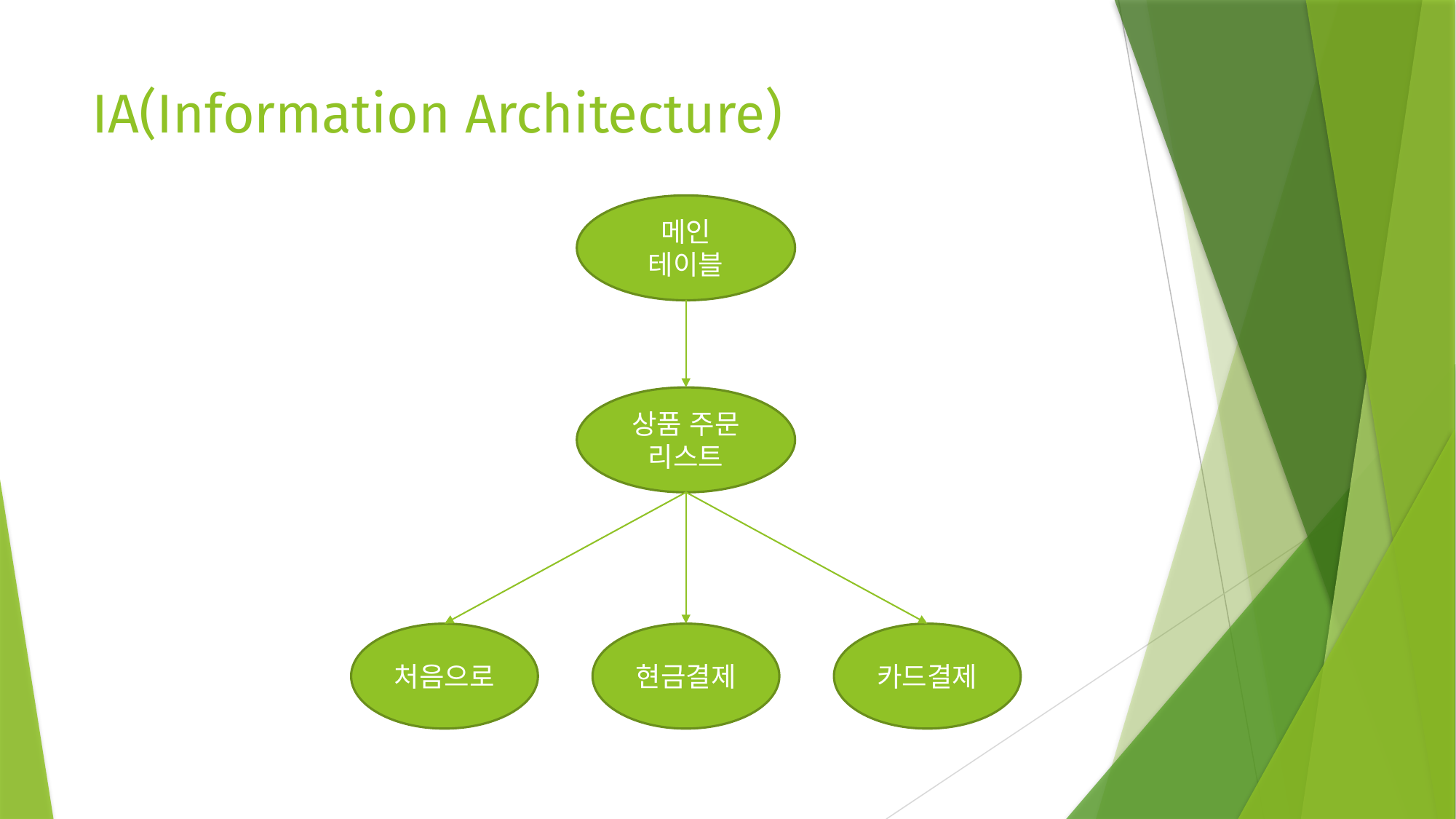

# IA(Information Architecture)
메인 테이블
상품 주문 리스트
처음으로
현금결제
카드결제